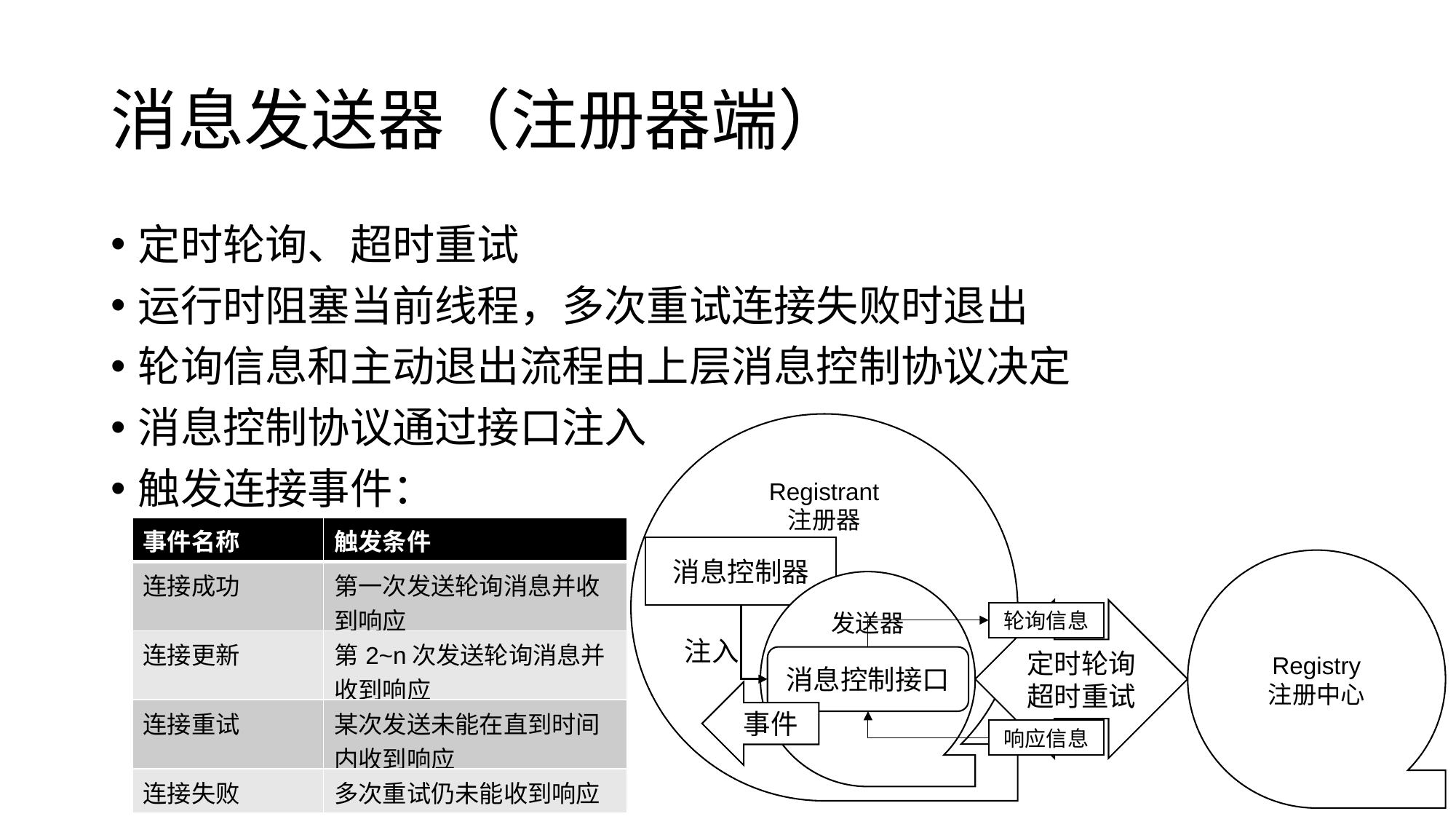

# 消息发送器（注册器端）
定时轮询、超时重试
运行时阻塞当前线程，多次重试连接失败时退出
轮询信息和主动退出流程由上层消息控制协议决定
消息控制协议通过接口注入
触发连接事件：

Registrant
注册器
消息控制器
Registry
注册中心
发送器
消息控制接口
定时轮询
超时重试
轮询信息
注入
响应信息
| 事件名称 | 触发条件 |
| --- | --- |
| 连接成功 | 第一次发送轮询消息并收到响应 |
| 连接更新 | 第2~n次发送轮询消息并收到响应 |
| 连接重试 | 某次发送未能在直到时间内收到响应 |
| 连接失败 | 多次重试仍未能收到响应 |
事件